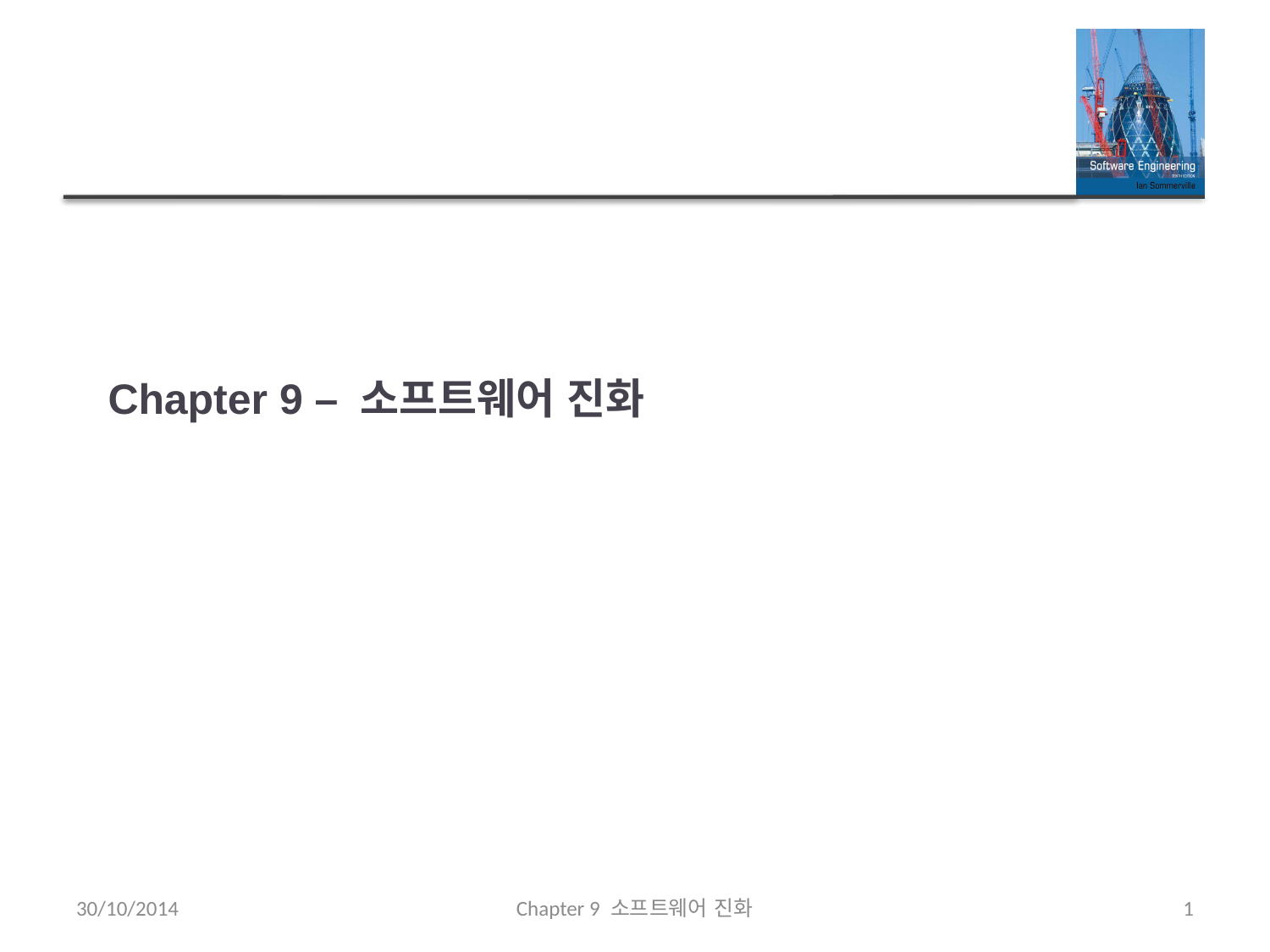

# Chapter 9 – 소프트웨어 진화

30/10/2014
Chapter 9 소프트웨어 진화
1